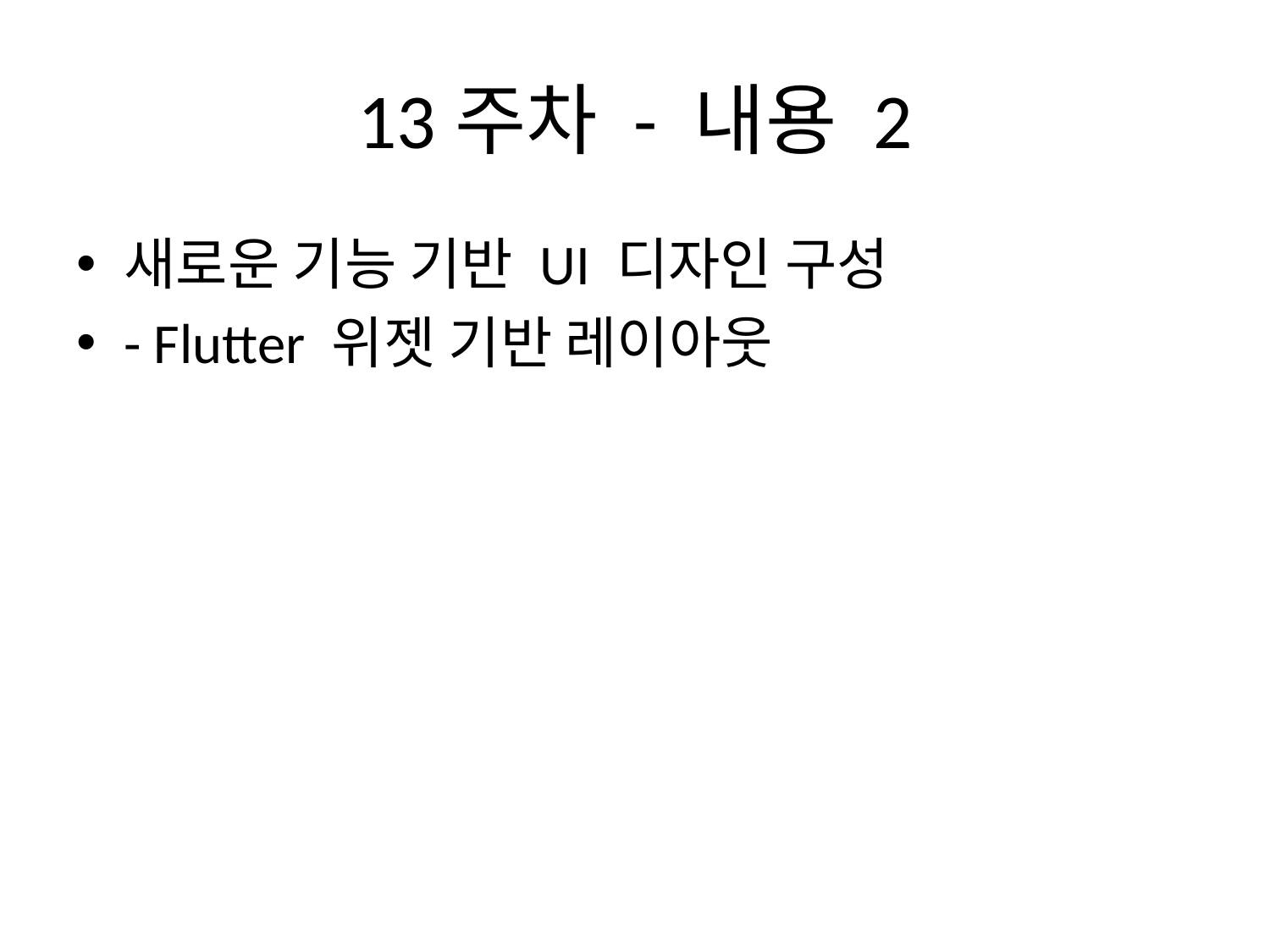

# 13주차 - 내용 2
새로운 기능 기반 UI 디자인 구성
- Flutter 위젯 기반 레이아웃